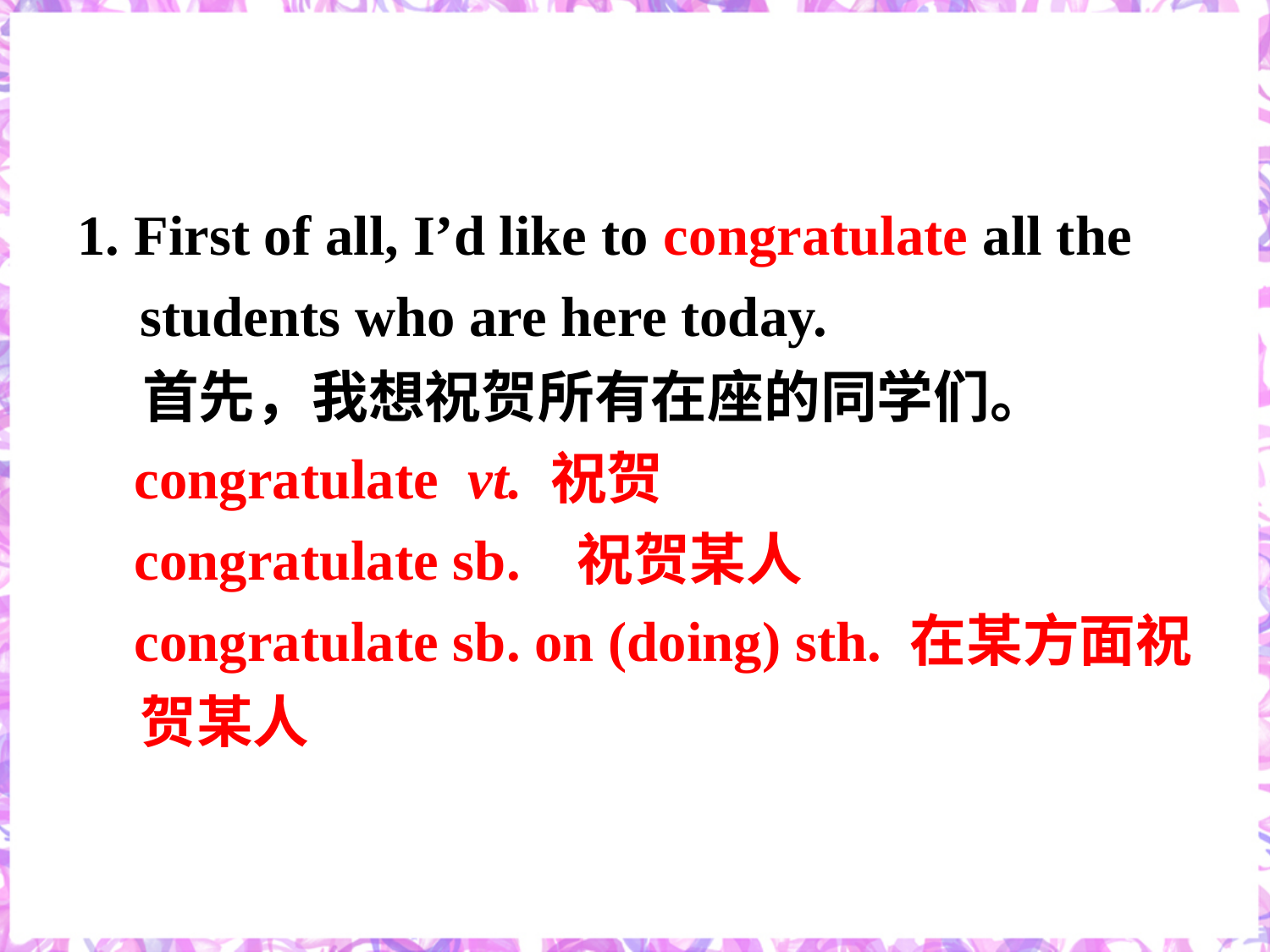

1. First of all, I’d like to congratulate all the students who are here today.
    首先，我想祝贺所有在座的同学们。
    congratulate  vt. 祝贺
    congratulate sb.   祝贺某人
    congratulate sb. on (doing) sth. 在某方面祝贺某人